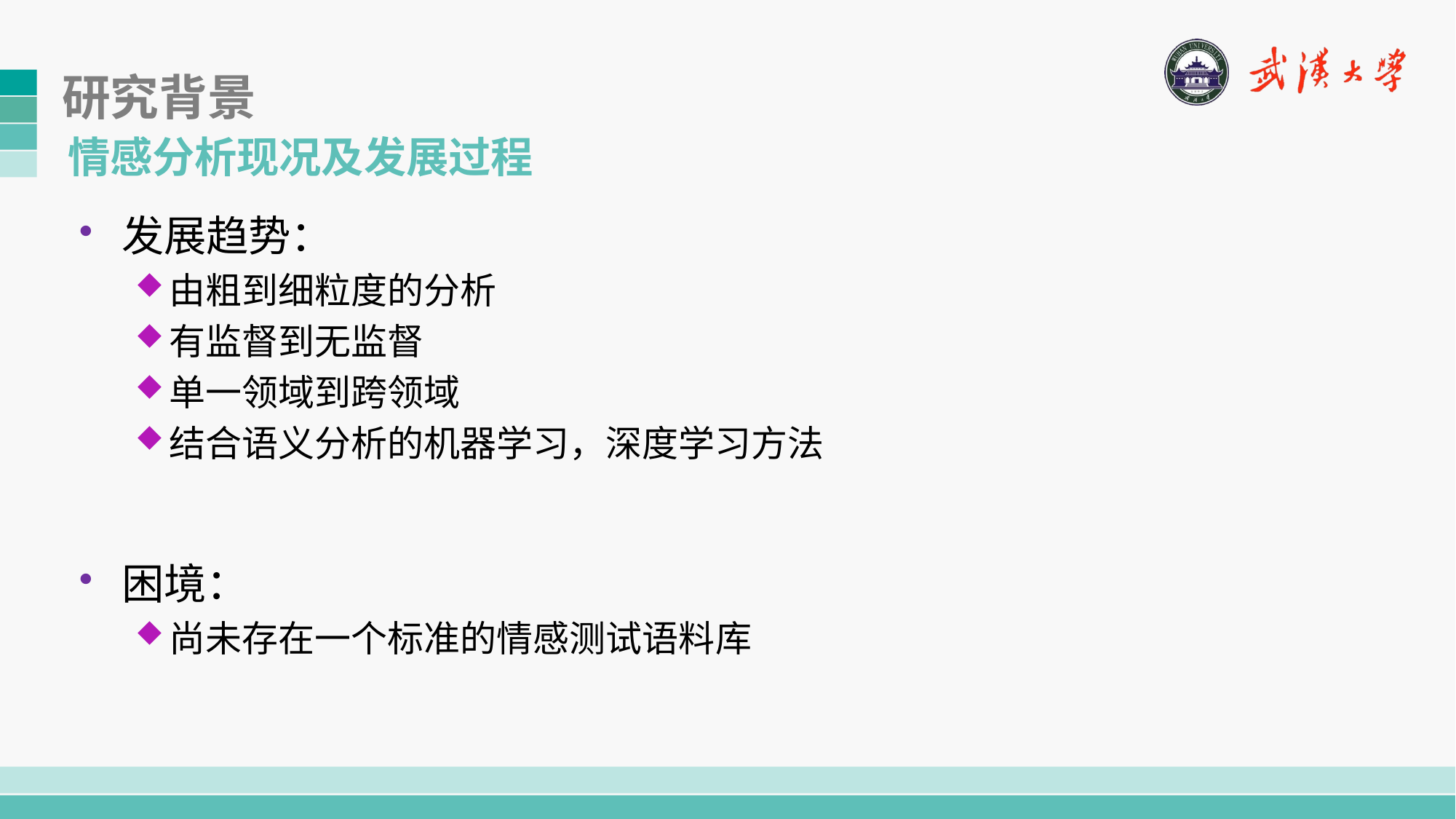

# 研究背景
情感分析现况及发展过程
发展趋势：
由粗到细粒度的分析
有监督到无监督
单一领域到跨领域
结合语义分析的机器学习，深度学习方法

困境：
尚未存在一个标准的情感测试语料库
7